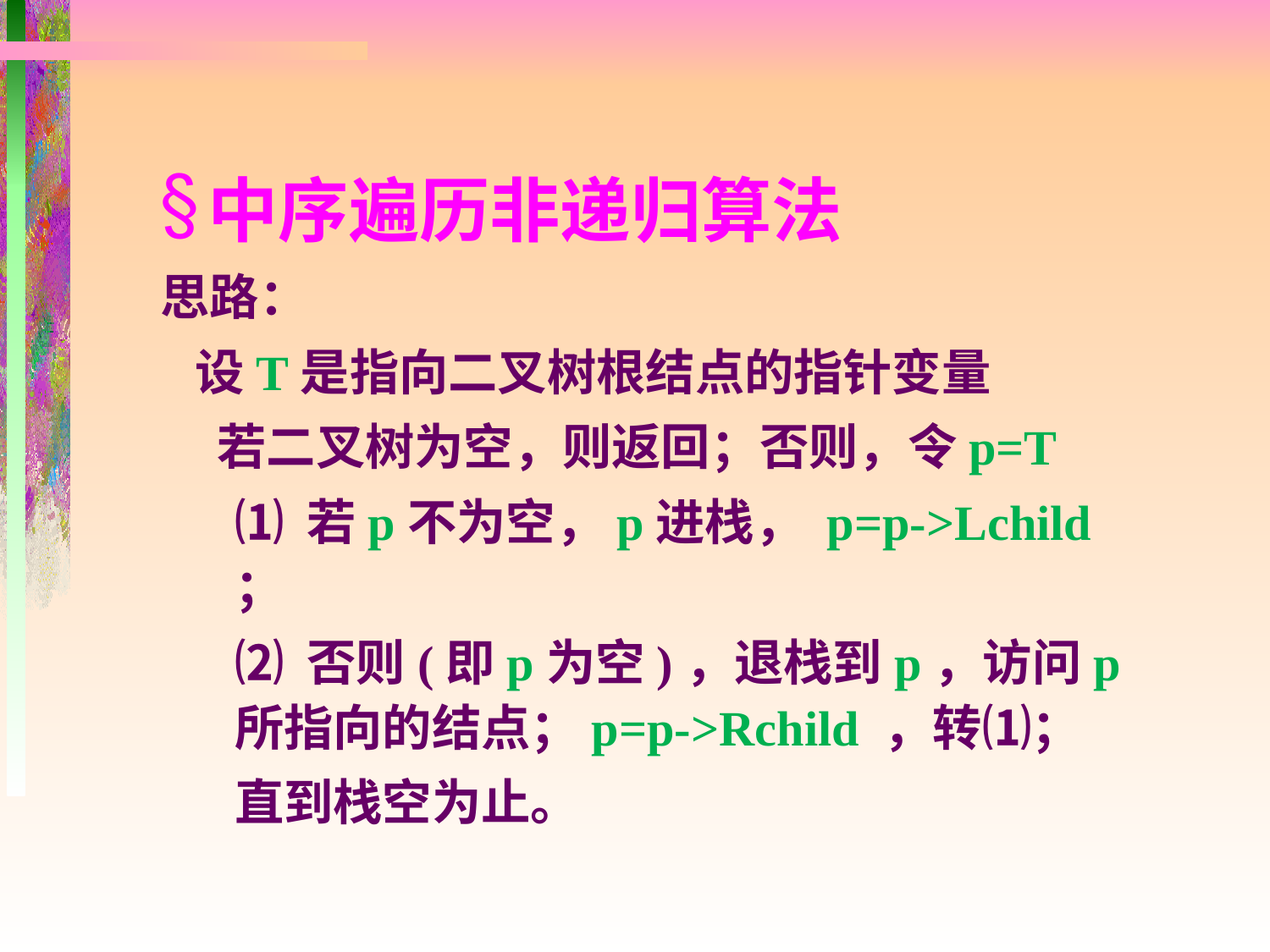

中序遍历非递归算法
思路：
  设T是指向二叉树根结点的指针变量
    若二叉树为空，则返回；否则，令p=T
⑴ 若p不为空，p进栈， p=p->Lchild ；
⑵ 否则(即p为空)，退栈到p，访问p所指向的结点；p=p->Rchild ，转⑴；
直到栈空为止。